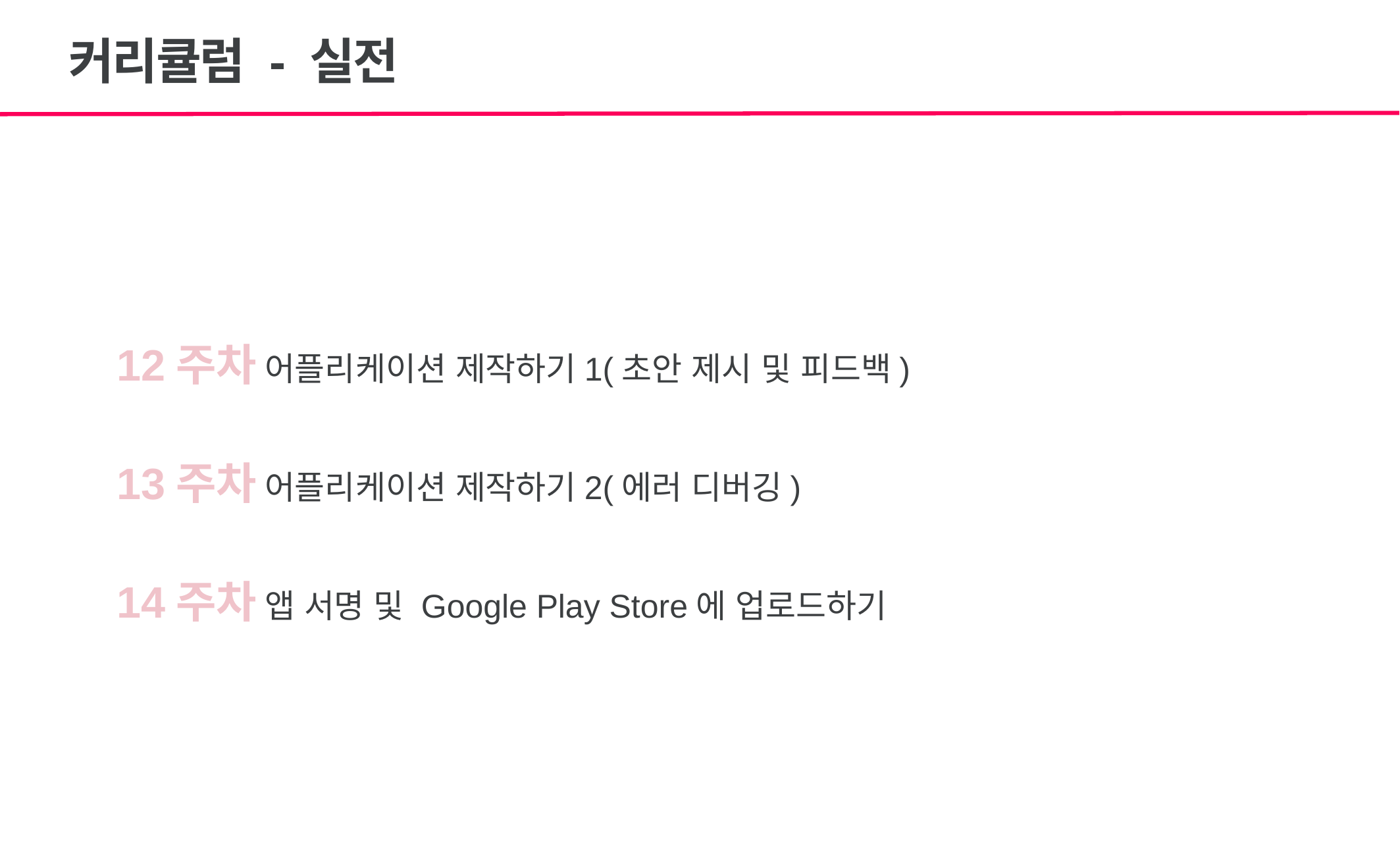

# 커리큘럼 - 실전
12주차 어플리케이션 제작하기1(초안 제시 및 피드백)
13주차 어플리케이션 제작하기2(에러 디버깅)
14주차 앱 서명 및 Google Play Store에 업로드하기